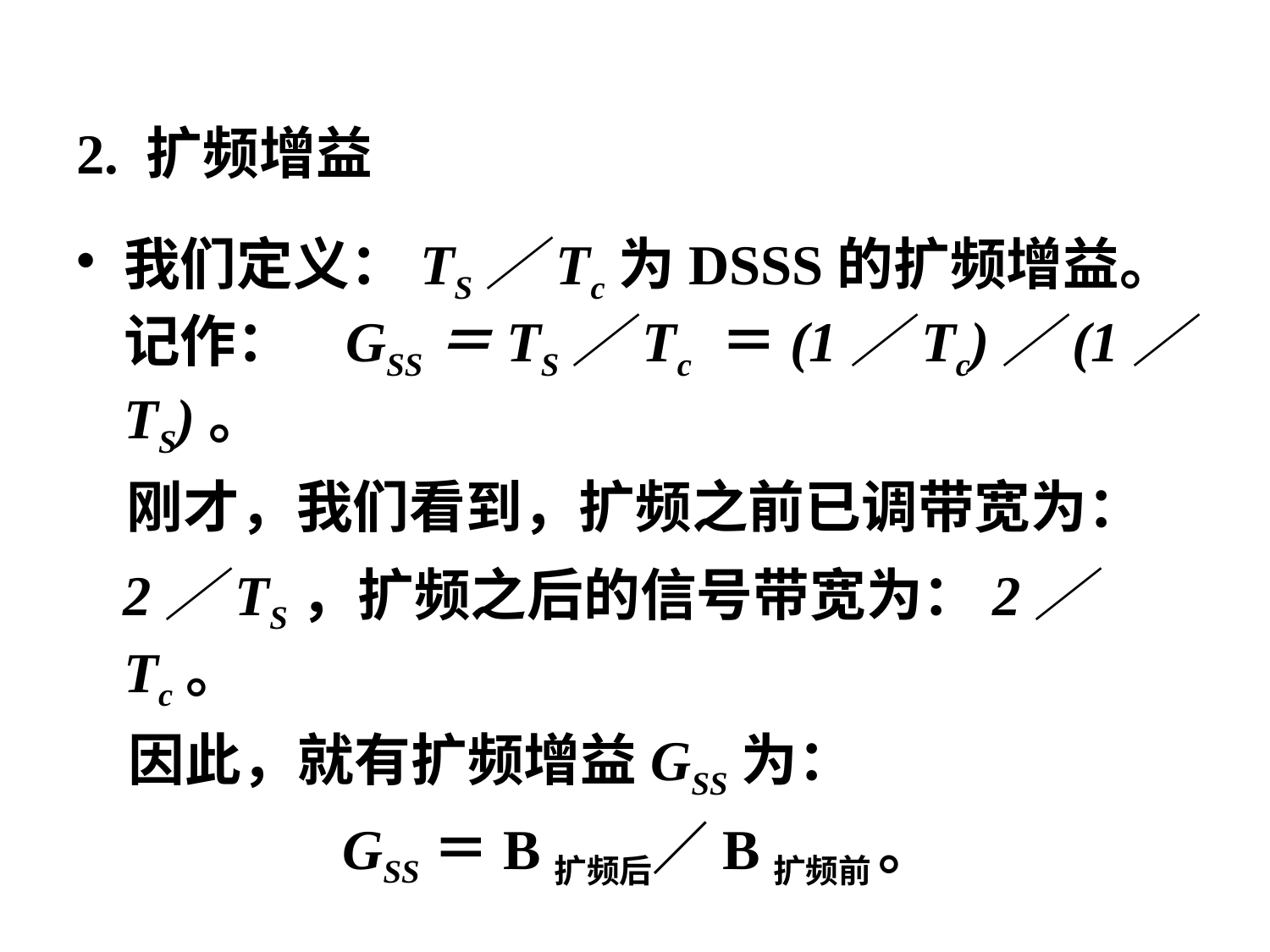

# 2. 扩频增益
我们定义：TS／Tc为DSSS的扩频增益。记作：   GSS＝TS／Tc ＝(1／Tc)／(1／TS)。
     刚才，我们看到，扩频之前已调带宽为：
   2／TS，扩频之后的信号带宽为：2／Tc。
   因此，就有扩频增益GSS为：
                 GSS＝B扩频后／B扩频前 。